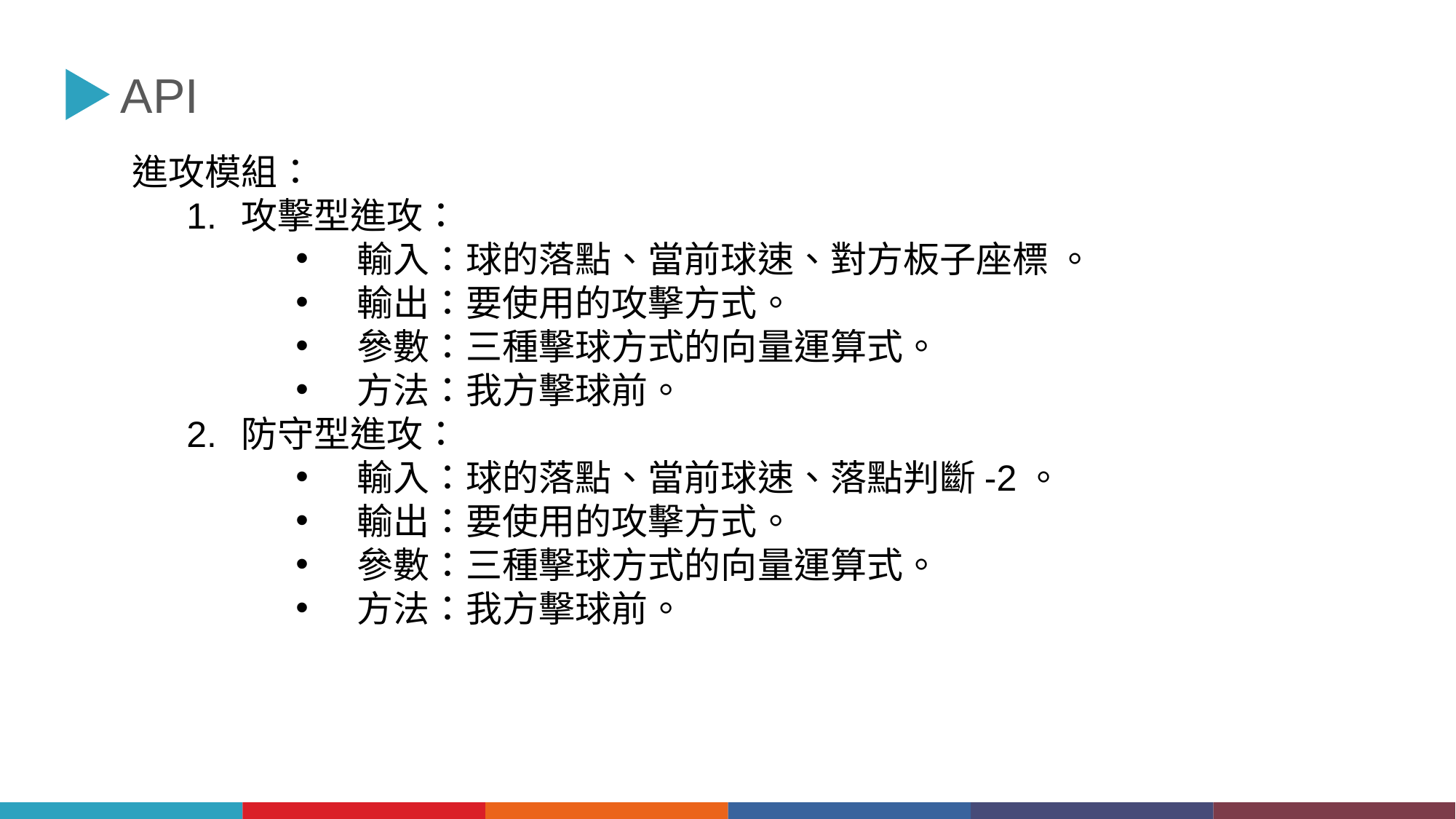

API

進攻模組：
攻擊型進攻：
輸入：球的落點、當前球速、對方板子座標 。
輸出：要使用的攻擊方式。
參數：三種擊球方式的向量運算式。
方法：我方擊球前。
防守型進攻：
輸入：球的落點、當前球速、落點判斷-2。
輸出：要使用的攻擊方式。
參數：三種擊球方式的向量運算式。
方法：我方擊球前。